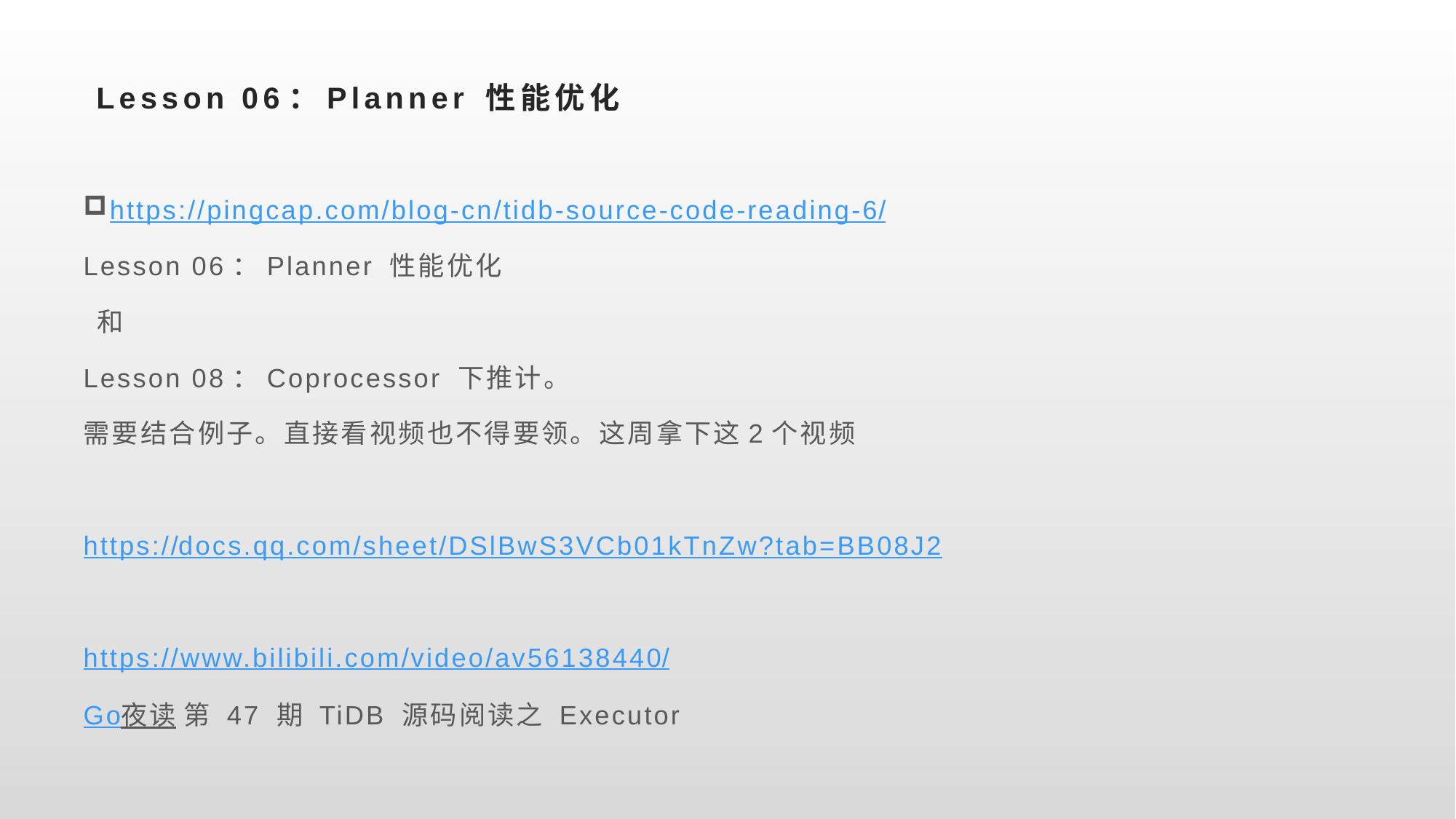

# Lesson 06：Planner 性能优化
https://pingcap.com/blog-cn/tidb-source-code-reading-6/
Lesson 06：Planner 性能优化
 和
Lesson 08：Coprocessor 下推计。
需要结合例子。直接看视频也不得要领。这周拿下这2个视频

https://docs.qq.com/sheet/DSlBwS3VCb01kTnZw?tab=BB08J2

https://www.bilibili.com/video/av56138440/
Go夜读 第 47 期 TiDB 源码阅读之 Executor